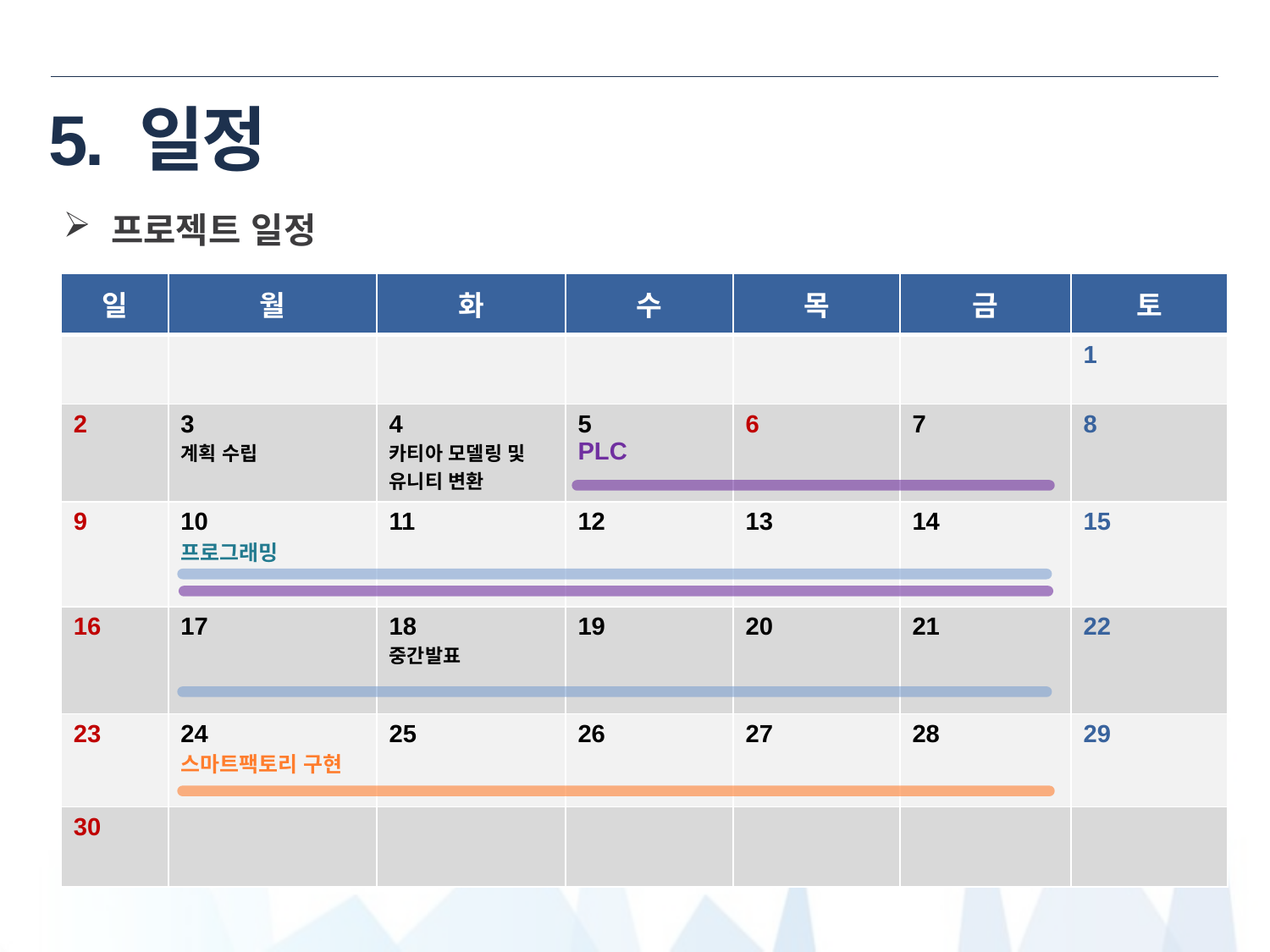

# 5. 일정
프로젝트 일정
| 일 | 월 | 화 | 수 | 목 | 금 | 토 |
| --- | --- | --- | --- | --- | --- | --- |
|  |  |  |  |  |  | 1 |
| 2 | 3 계획 수립 | 4 카티아 모델링 및 유니티 변환 | 5 PLC | 6 | 7 | 8 |
| 9 | 10 프로그래밍 | 11 | 12 | 13 | 14 | 15 |
| 16 | 17 | 18 중간발표 | 19 | 20 | 21 | 22 |
| 23 | 24 스마트팩토리 구현 | 25 | 26 | 27 | 28 | 29 |
| 30 |  |  |  |  |  |  |